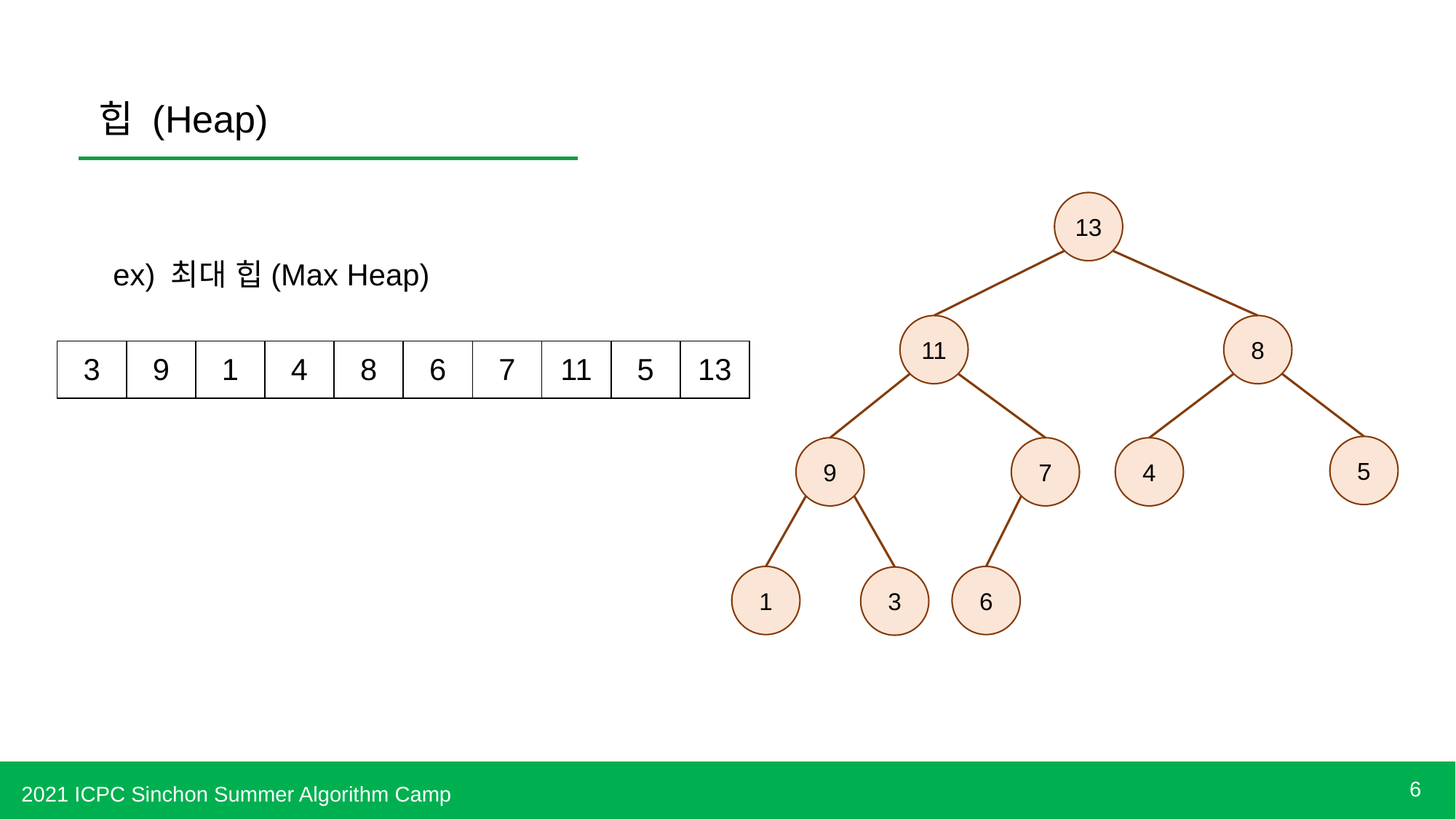

힙 (Heap)
13
ex) 최대 힙(Max Heap)
11
8
| 3 | 9 | 1 | 4 | 8 | 6 | 7 | 11 | 5 | 13 |
| --- | --- | --- | --- | --- | --- | --- | --- | --- | --- |
5
9
4
7
1
6
3

6
2021 ICPC Sinchon Summer Algorithm Camp